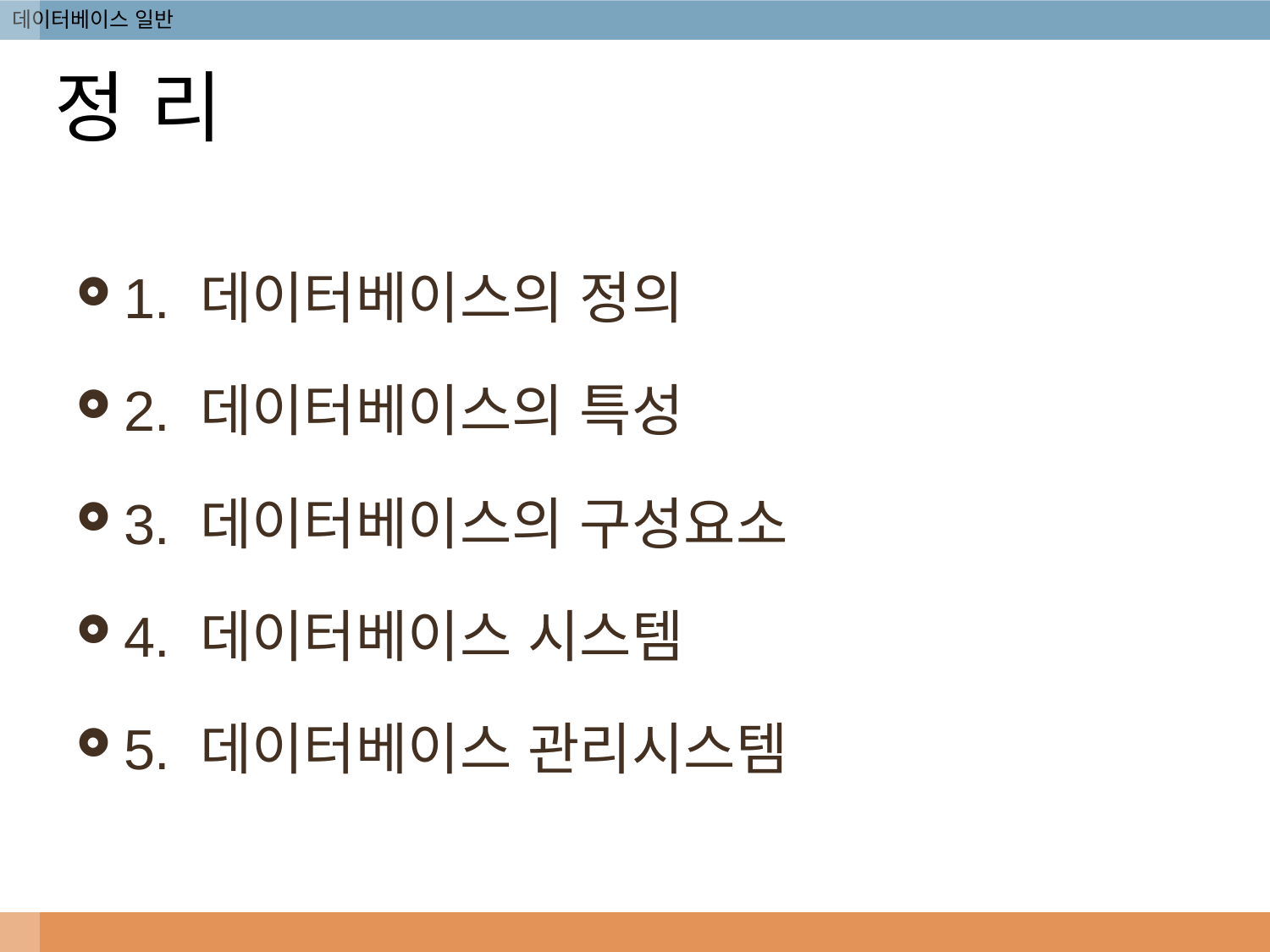

# 정 리
1. 데이터베이스의 정의
2. 데이터베이스의 특성
3. 데이터베이스의 구성요소
4. 데이터베이스 시스템
5. 데이터베이스 관리시스템